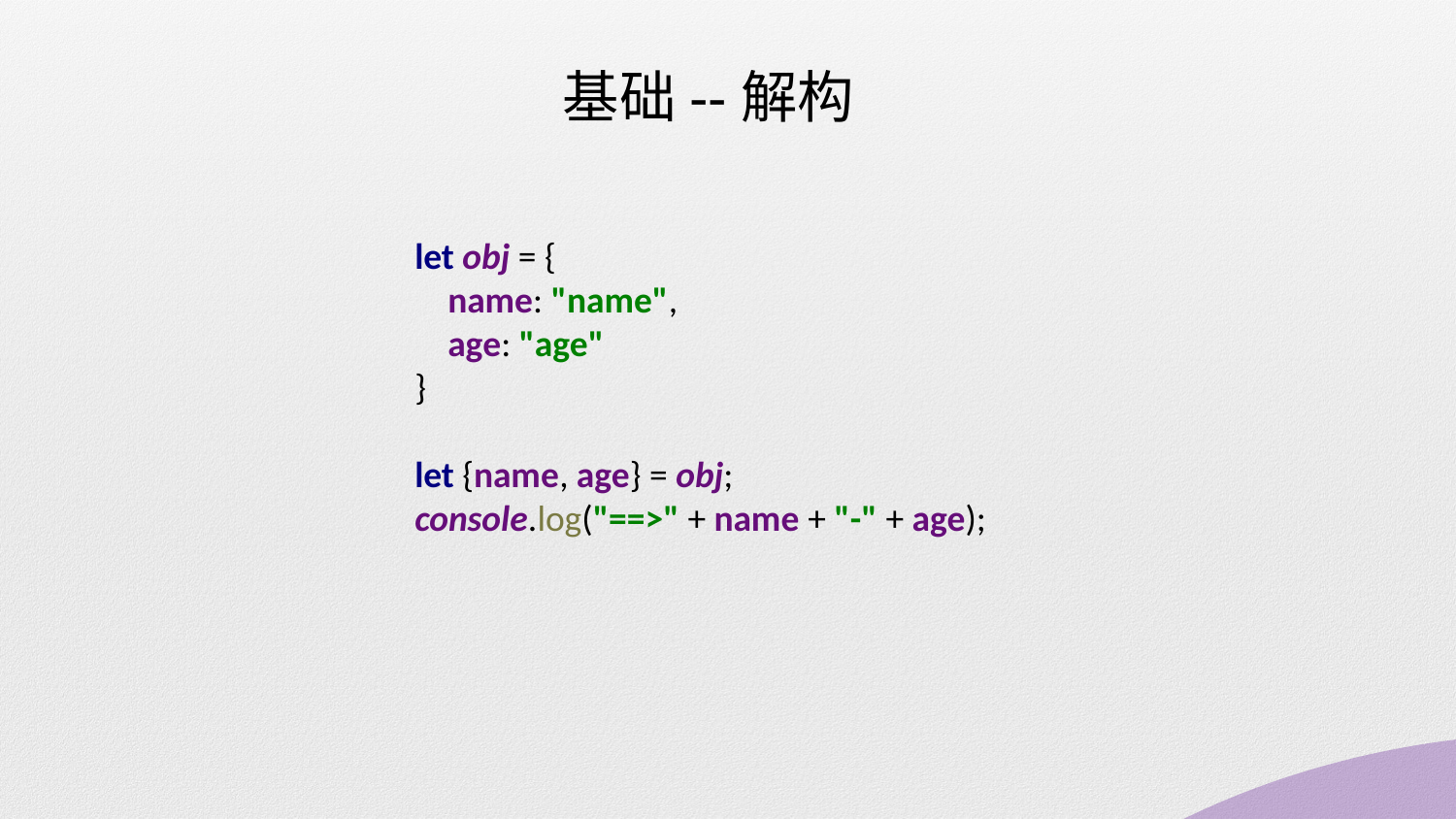

基础--解构
let obj = {
    name: "name",
    age: "age"
}
let {name, age} = obj;
console.log("==>" + name + "-" + age);